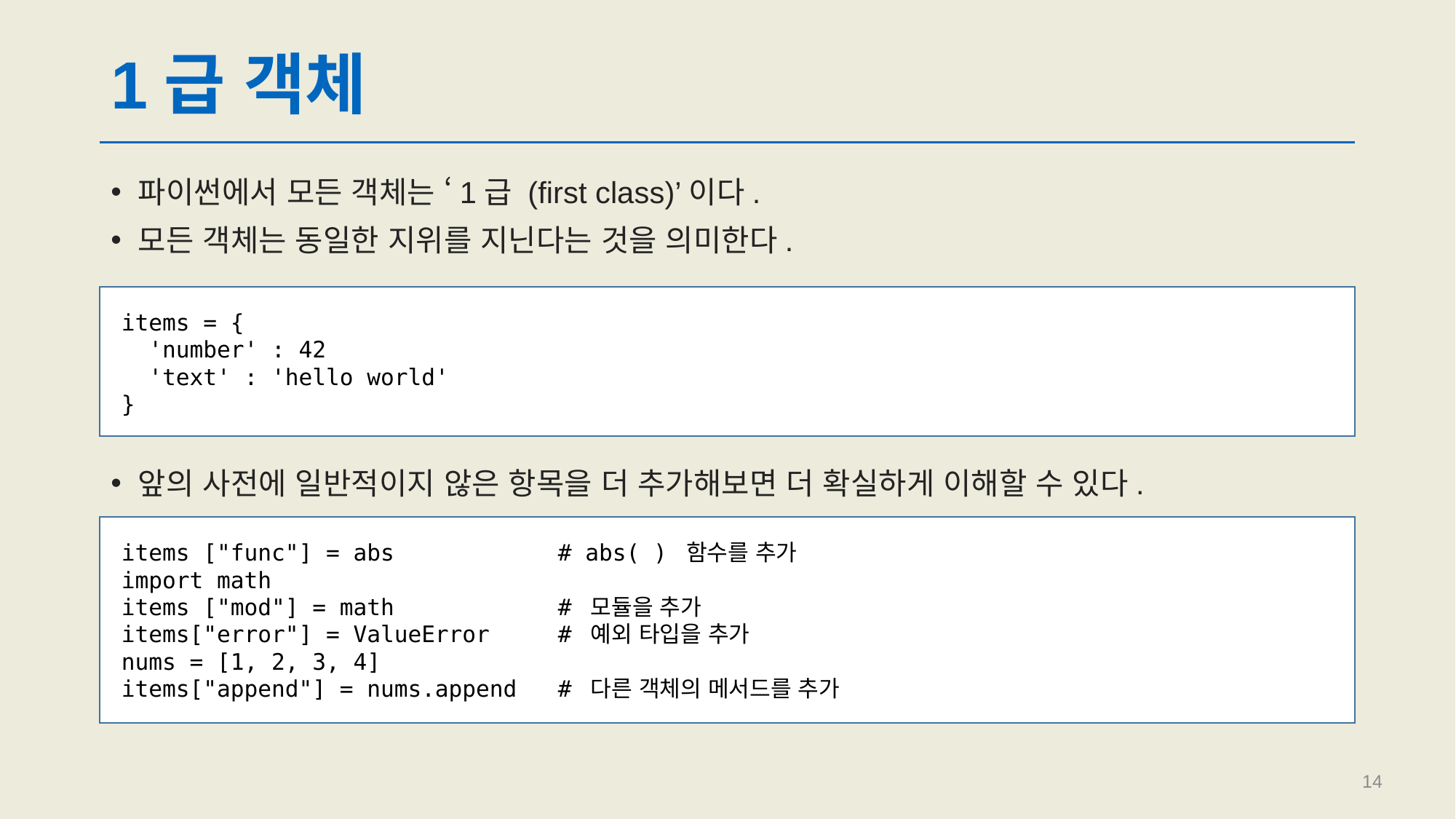

# 1급 객체
파이썬에서 모든 객체는 ‘1급 (first class)’이다.
모든 객체는 동일한 지위를 지닌다는 것을 의미한다.
items = {
  'number' : 42
  'text' : 'hello world'
}
앞의 사전에 일반적이지 않은 항목을 더 추가해보면 더 확실하게 이해할 수 있다.
items ["func"] = abs 		# abs( ) 함수를 추가
import math
items ["mod"] = math 		# 모듈을 추가
items["error"] = ValueError 	# 예외 타입을 추가
nums = [1, 2, 3, 4]
items["append"] = nums.append 	# 다른 객체의 메서드를 추가
14